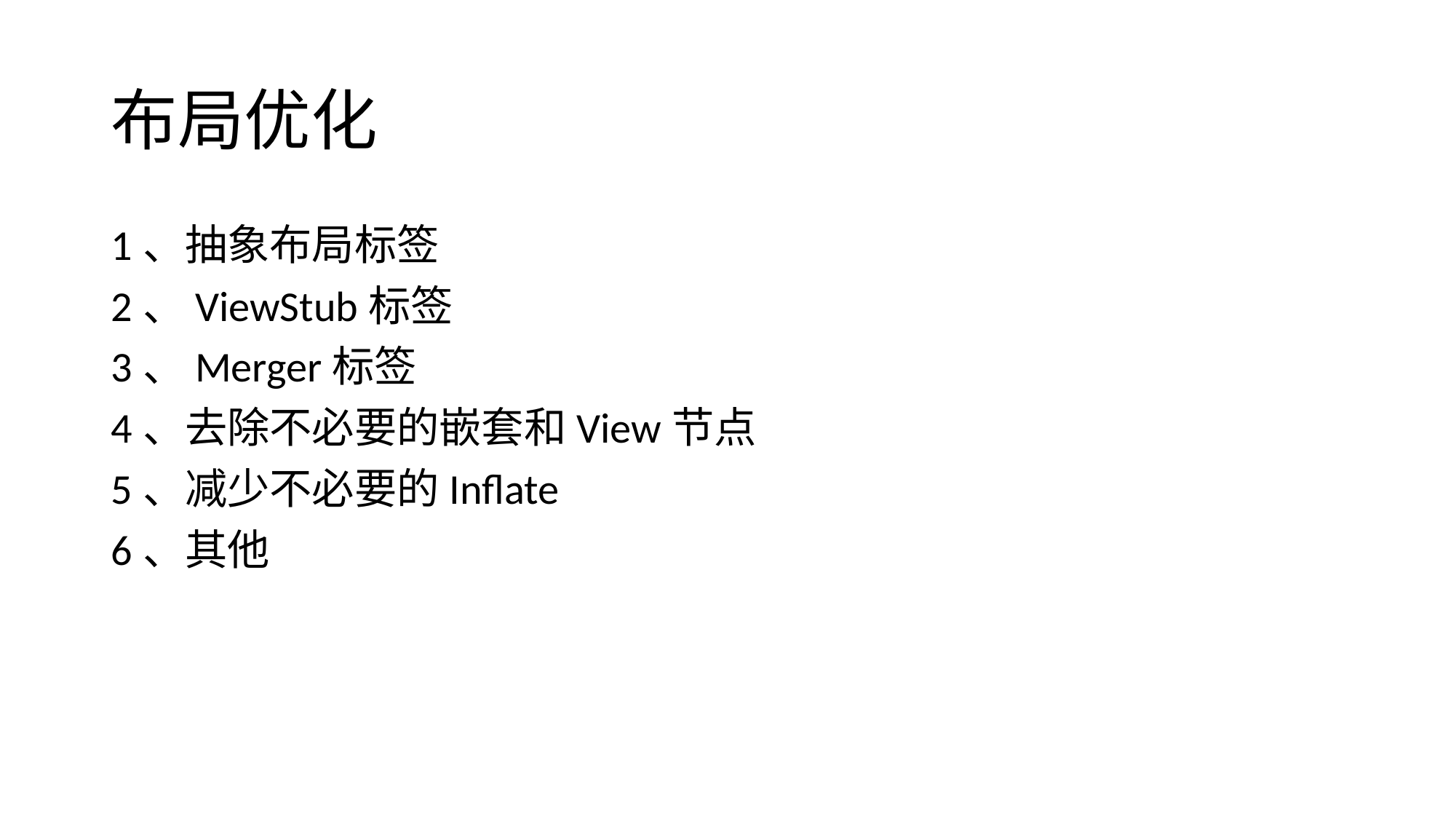

# 布局优化
1、抽象布局标签
2、ViewStub标签
3、Merger标签
4、去除不必要的嵌套和View节点
5、减少不必要的Inflate
6、其他